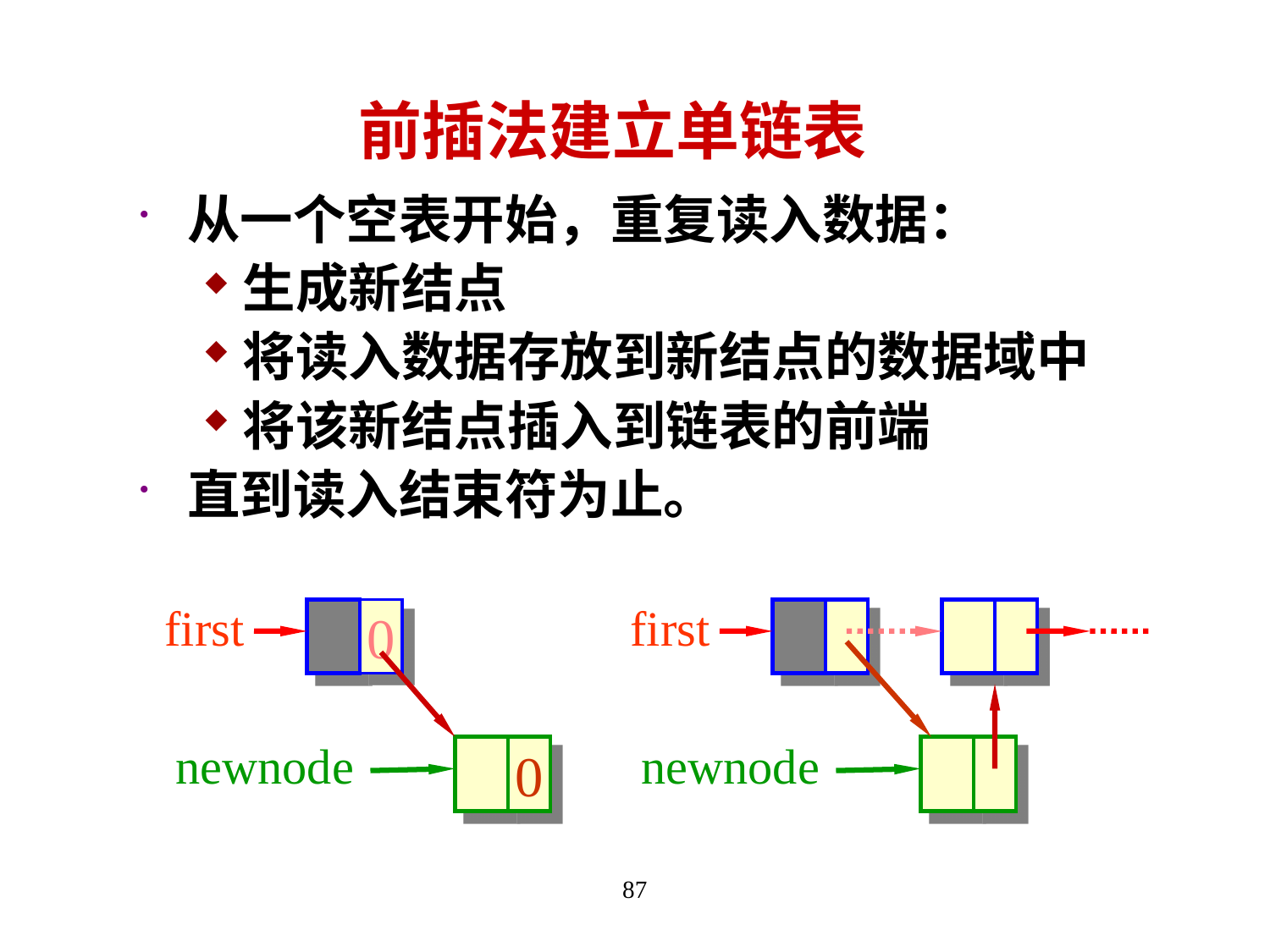

# 前插法建立单链表
从一个空表开始，重复读入数据：
生成新结点
将读入数据存放到新结点的数据域中
将该新结点插入到链表的前端
直到读入结束符为止。
first
first

0

newnode
newnode

0

87